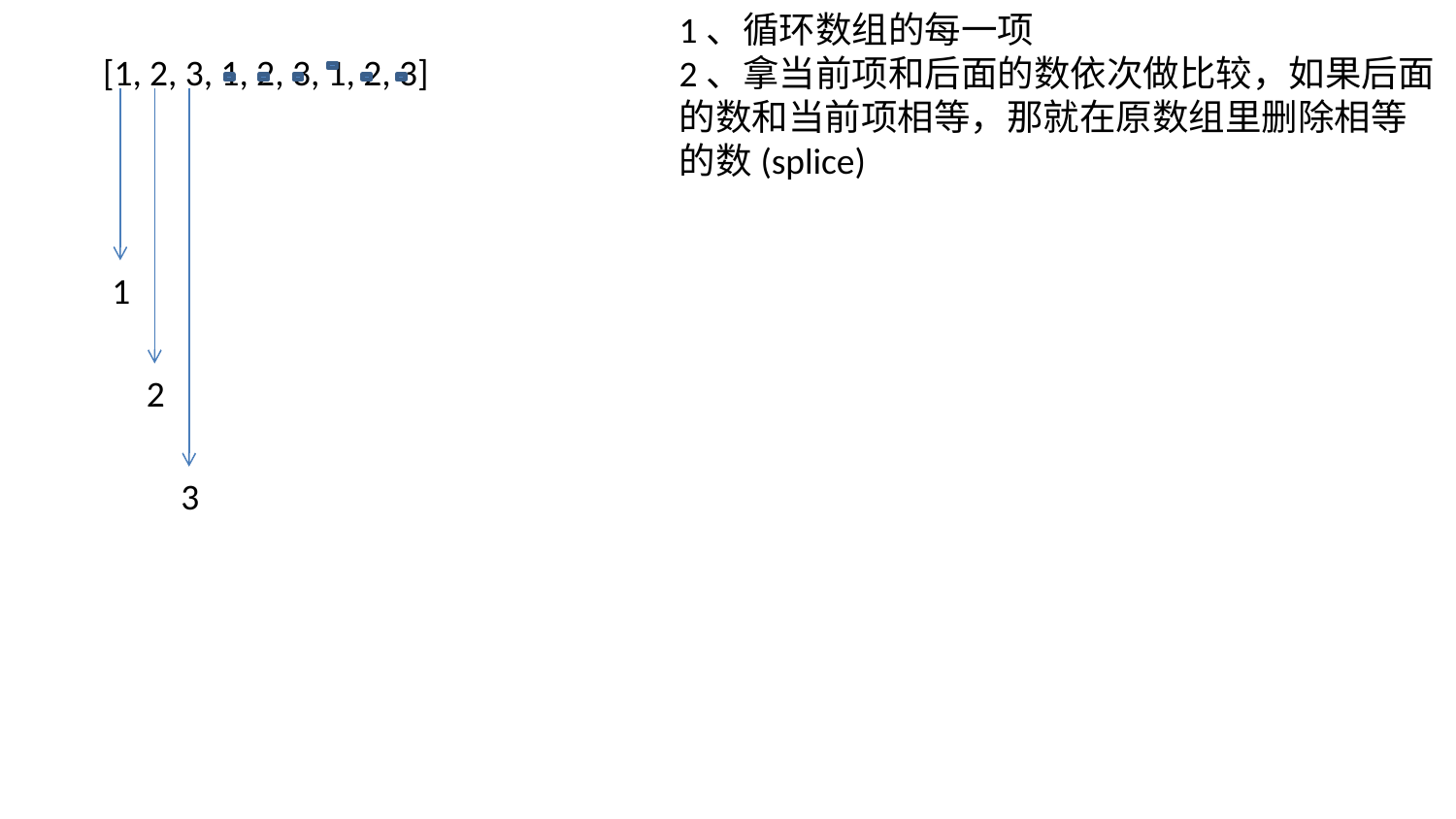

1、循环数组的每一项
2、拿当前项和后面的数依次做比较，如果后面的数和当前项相等，那就在原数组里删除相等的数(splice)
[1, 2, 3, 1, 2, 3, 1, 2, 3]

1
2
3